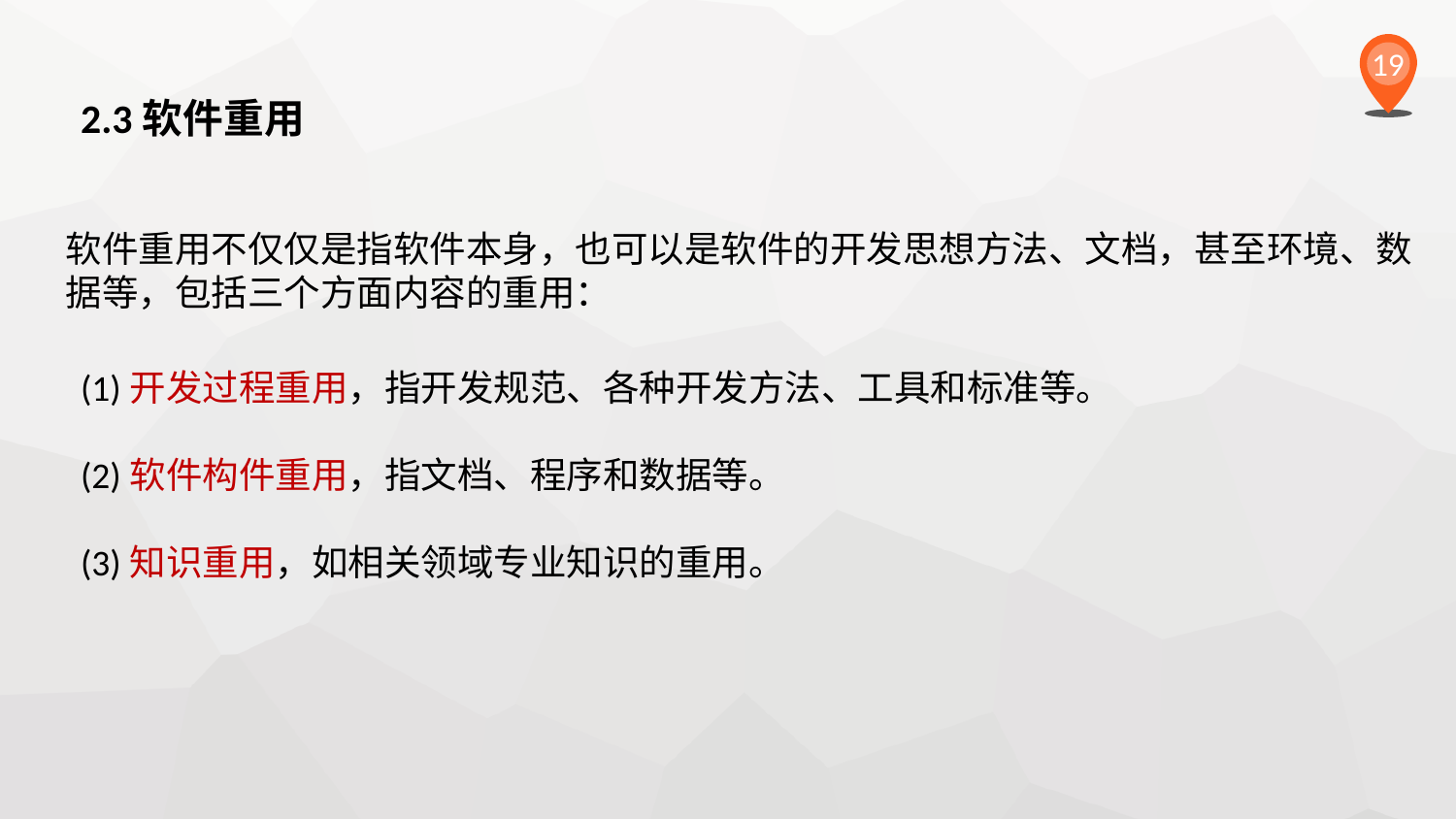

19
2.3软件重用
软件重用不仅仅是指软件本身，也可以是软件的开发思想方法、文档，甚至环境、数据等，包括三个方面内容的重用：
(1)开发过程重用，指开发规范、各种开发方法、工具和标准等。
(2)软件构件重用，指文档、程序和数据等。
(3)知识重用，如相关领域专业知识的重用。